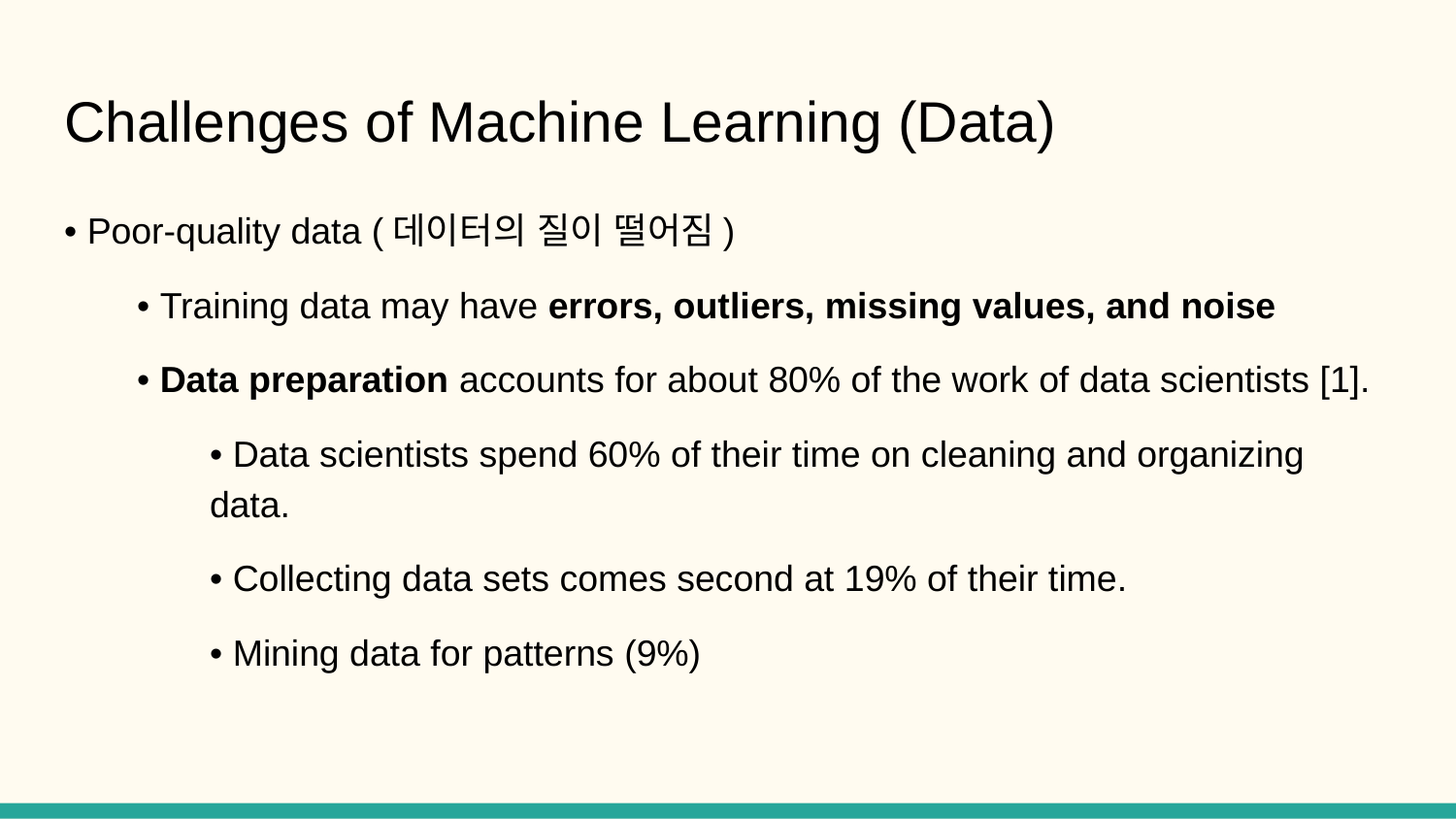

# Challenges of Machine Learning (Data)

• Poor-quality data (데이터의 질이 떨어짐)
• Training data may have errors, outliers, missing values, and noise
• Data preparation accounts for about 80% of the work of data scientists [1].
• Data scientists spend 60% of their time on cleaning and organizing data.
• Collecting data sets comes second at 19% of their time.
• Mining data for patterns (9%)